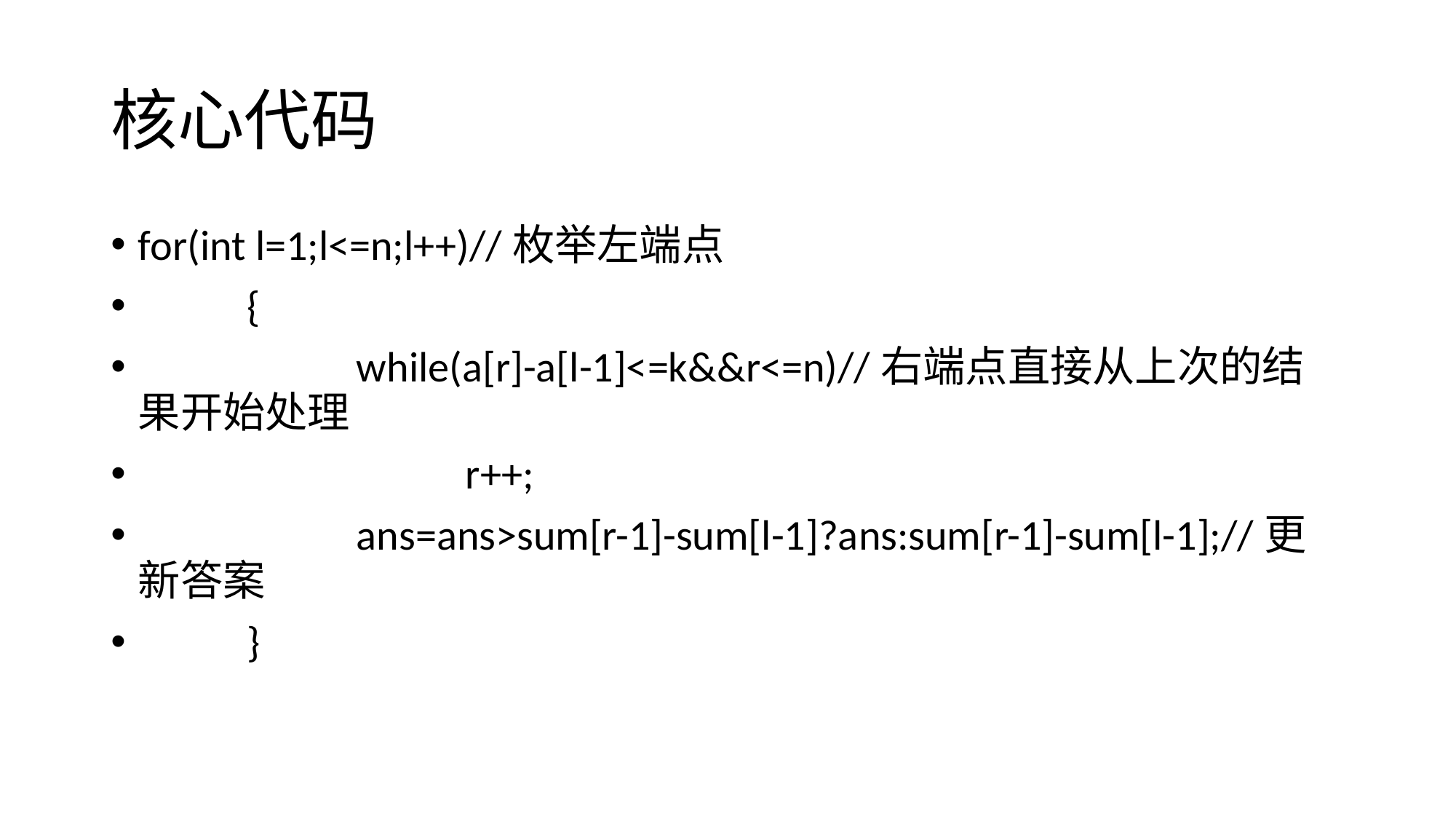

# 核心代码
for(int l=1;l<=n;l++)//枚举左端点
	{
		while(a[r]-a[l-1]<=k&&r<=n)//右端点直接从上次的结果开始处理
			r++;
		ans=ans>sum[r-1]-sum[l-1]?ans:sum[r-1]-sum[l-1];//更新答案
	}